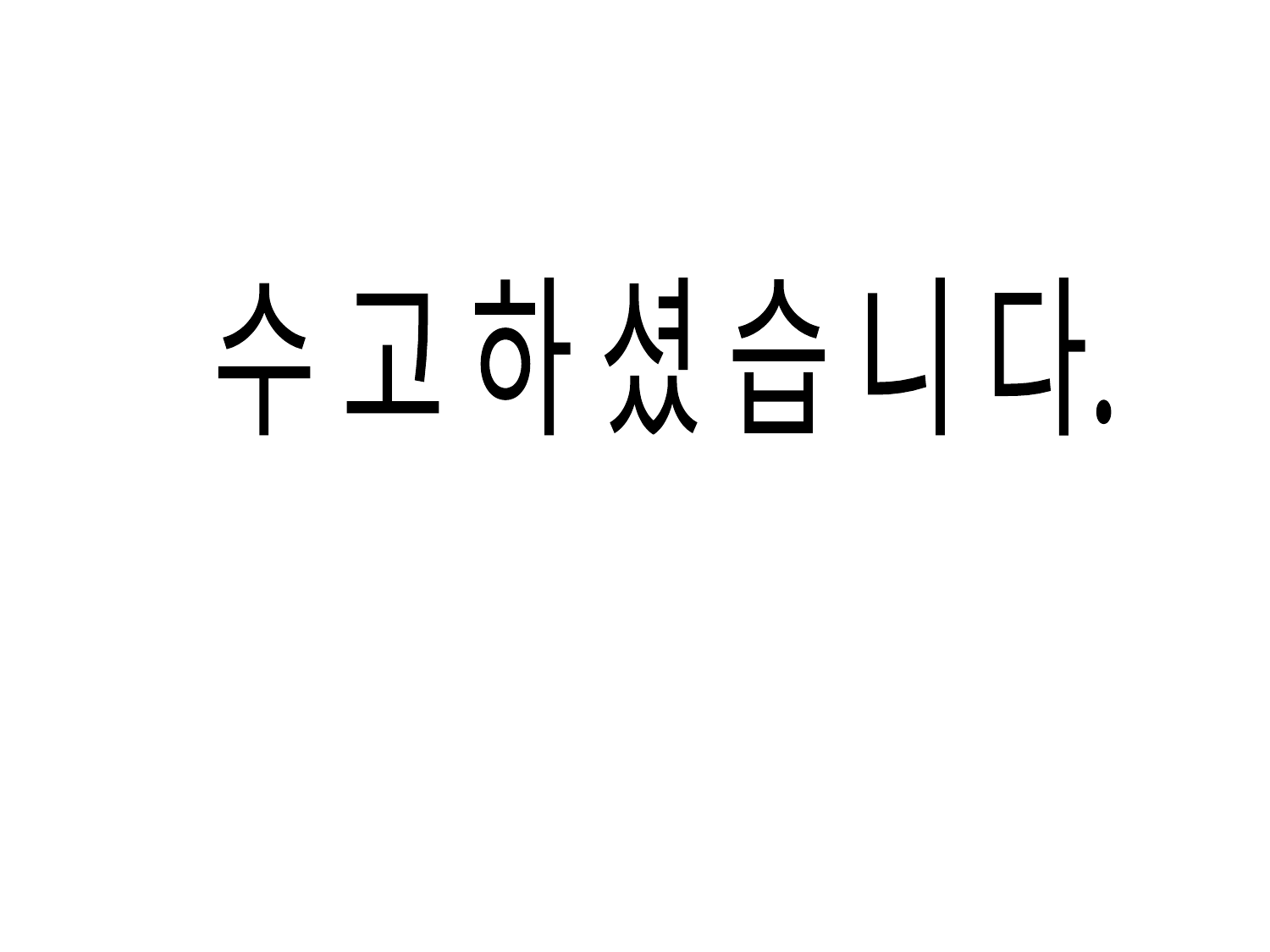

수 고 하 셨 습 니 다.